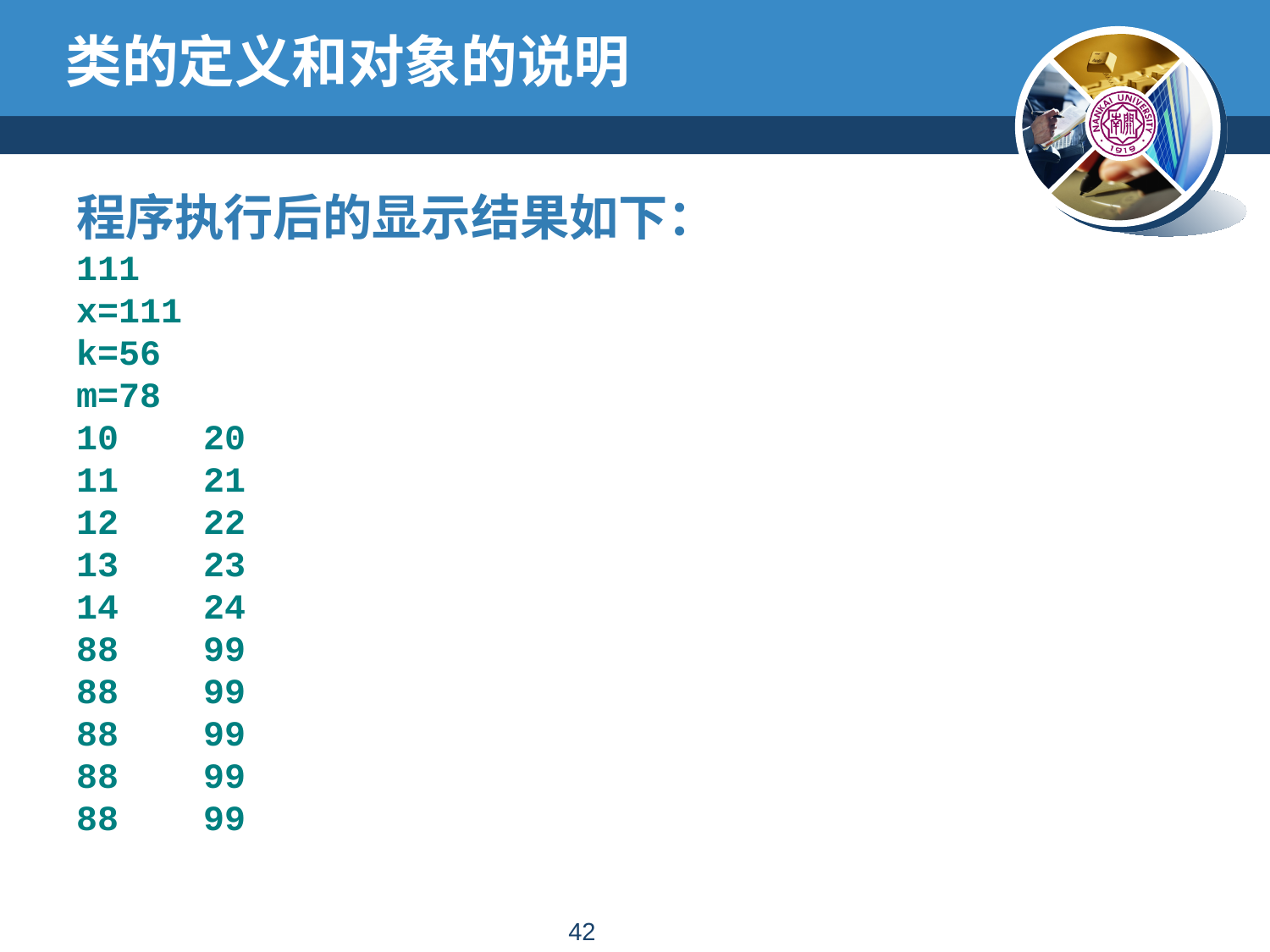

# 类的定义和对象的说明
程序执行后的显示结果如下：
111
x=111
k=56
m=78
10    20
11    21
12    22
13    23
14    24
88    99
88    99
88    99
88    99
88    99
42